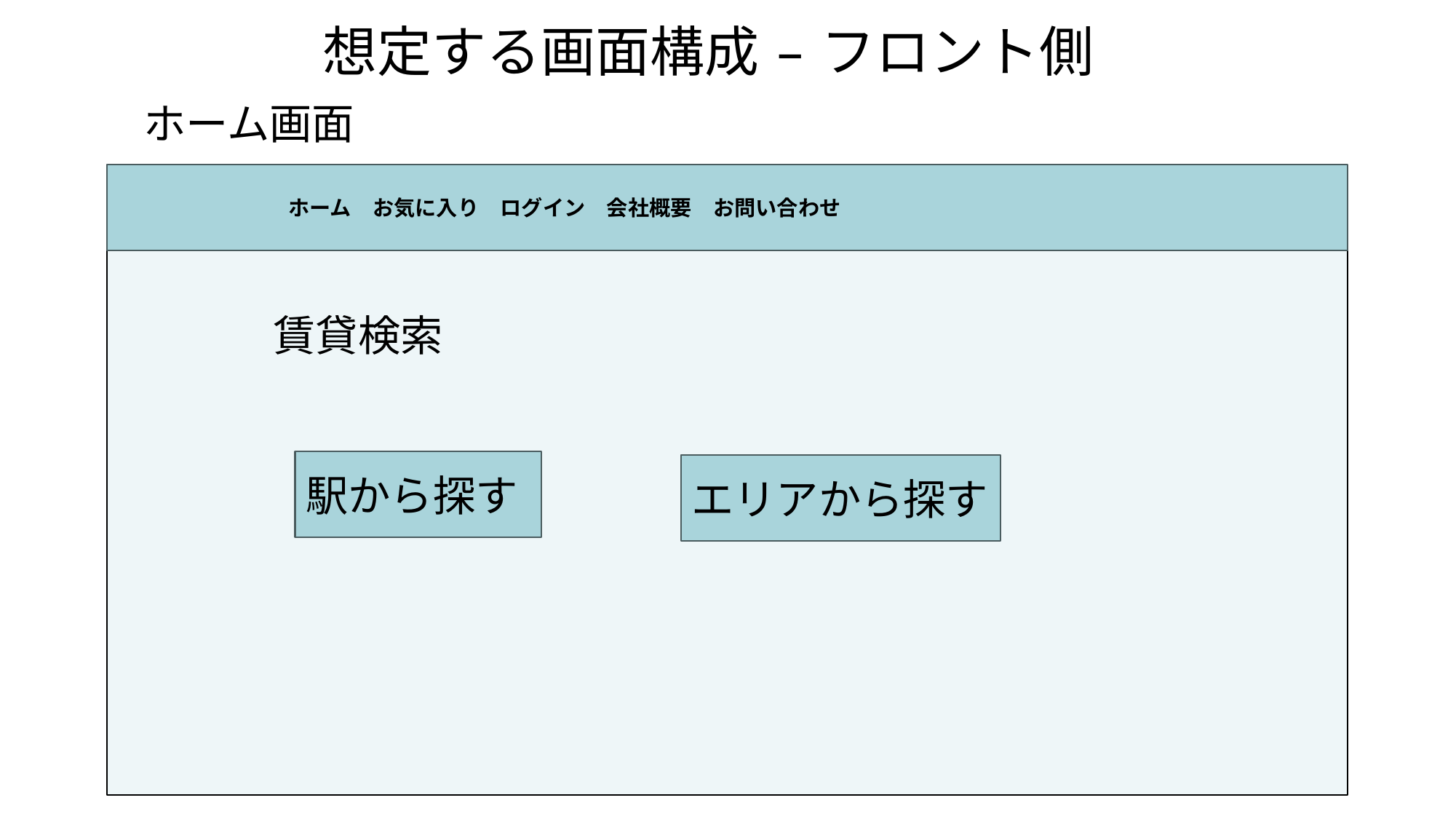

想定する画面構成 – フロント側
ホーム画面
　　　　　　　　ホーム　お気に入り　ログイン　会社概要　お問い合わせ

賃貸検索
駅から探す
エリアから探す